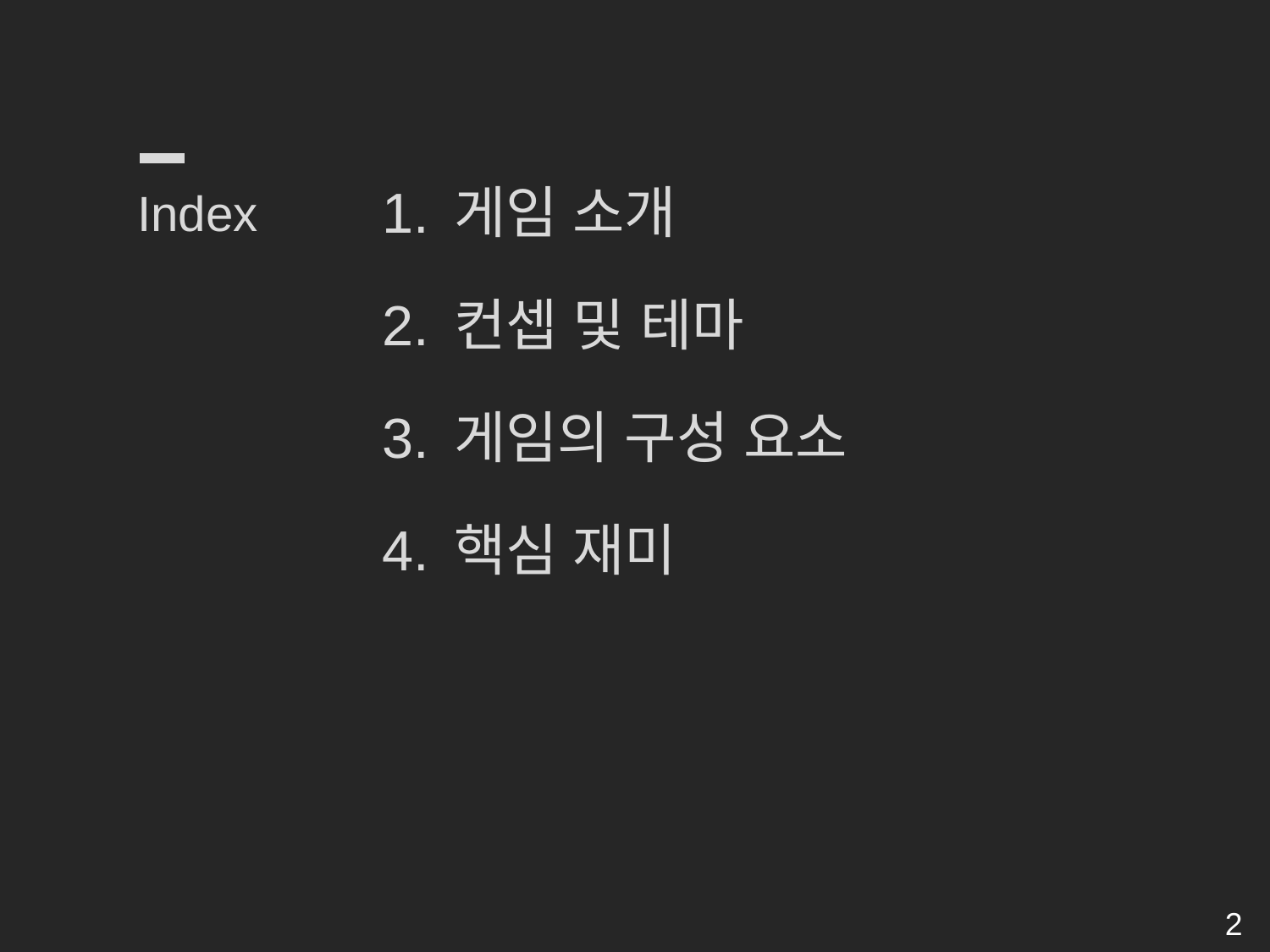

게임 소개
컨셉 및 테마
게임의 구성 요소
핵심 재미